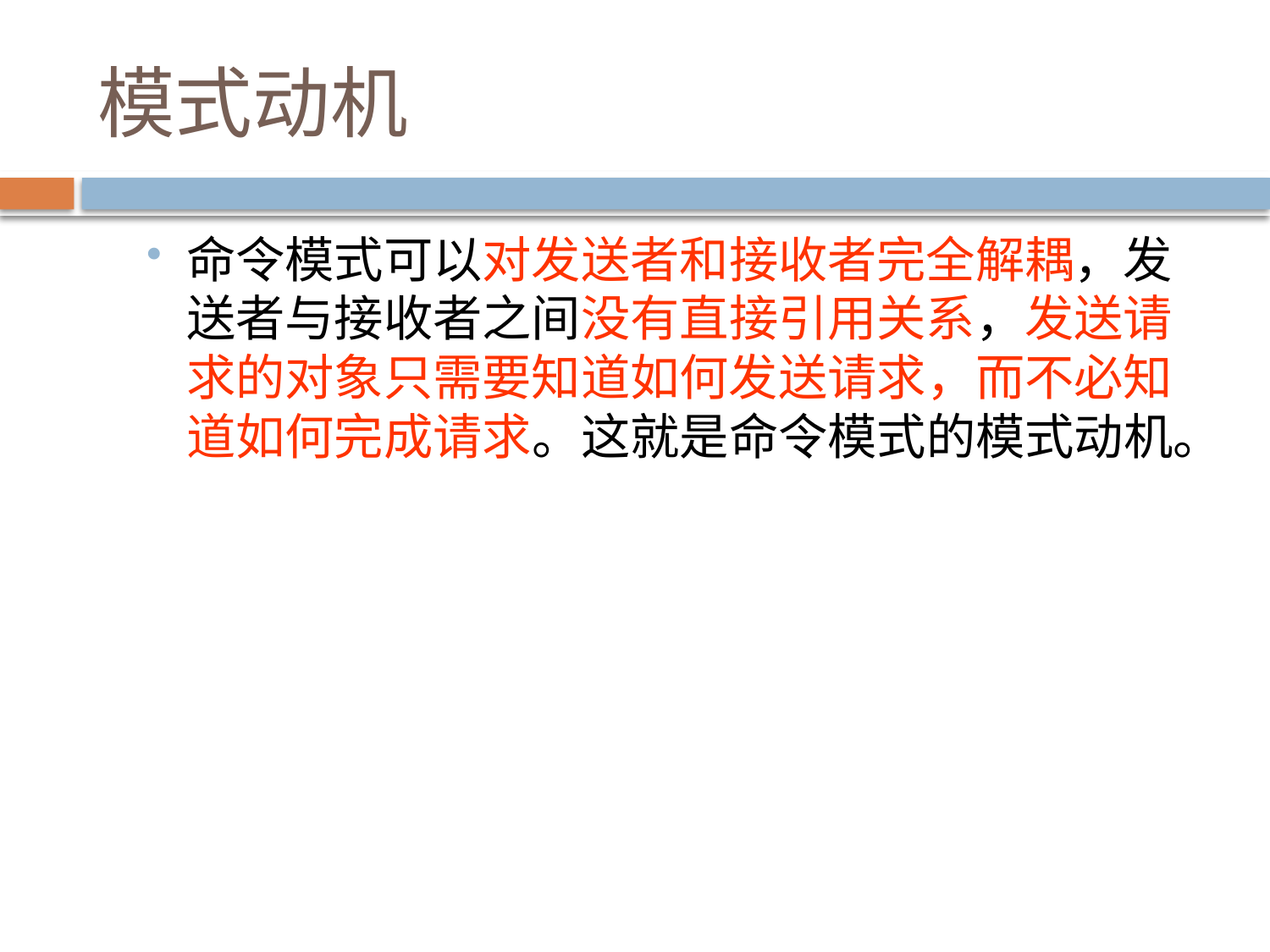

# 模式动机
命令模式可以对发送者和接收者完全解耦，发送者与接收者之间没有直接引用关系，发送请求的对象只需要知道如何发送请求，而不必知道如何完成请求。这就是命令模式的模式动机。